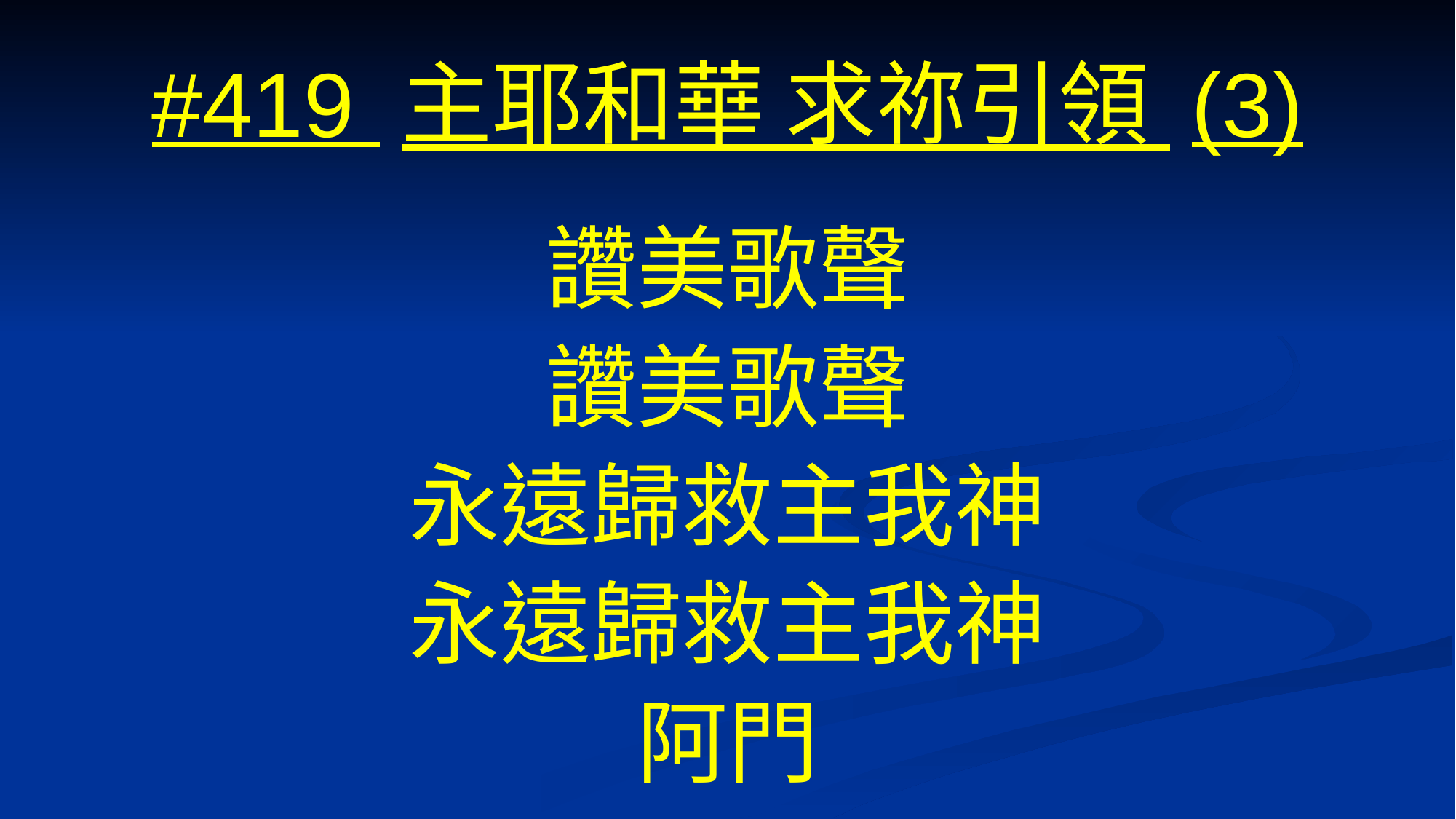

# #419 主耶和華 求祢引領 (3)
讚美歌聲
讚美歌聲
永遠歸救主我神
永遠歸救主我神
阿門